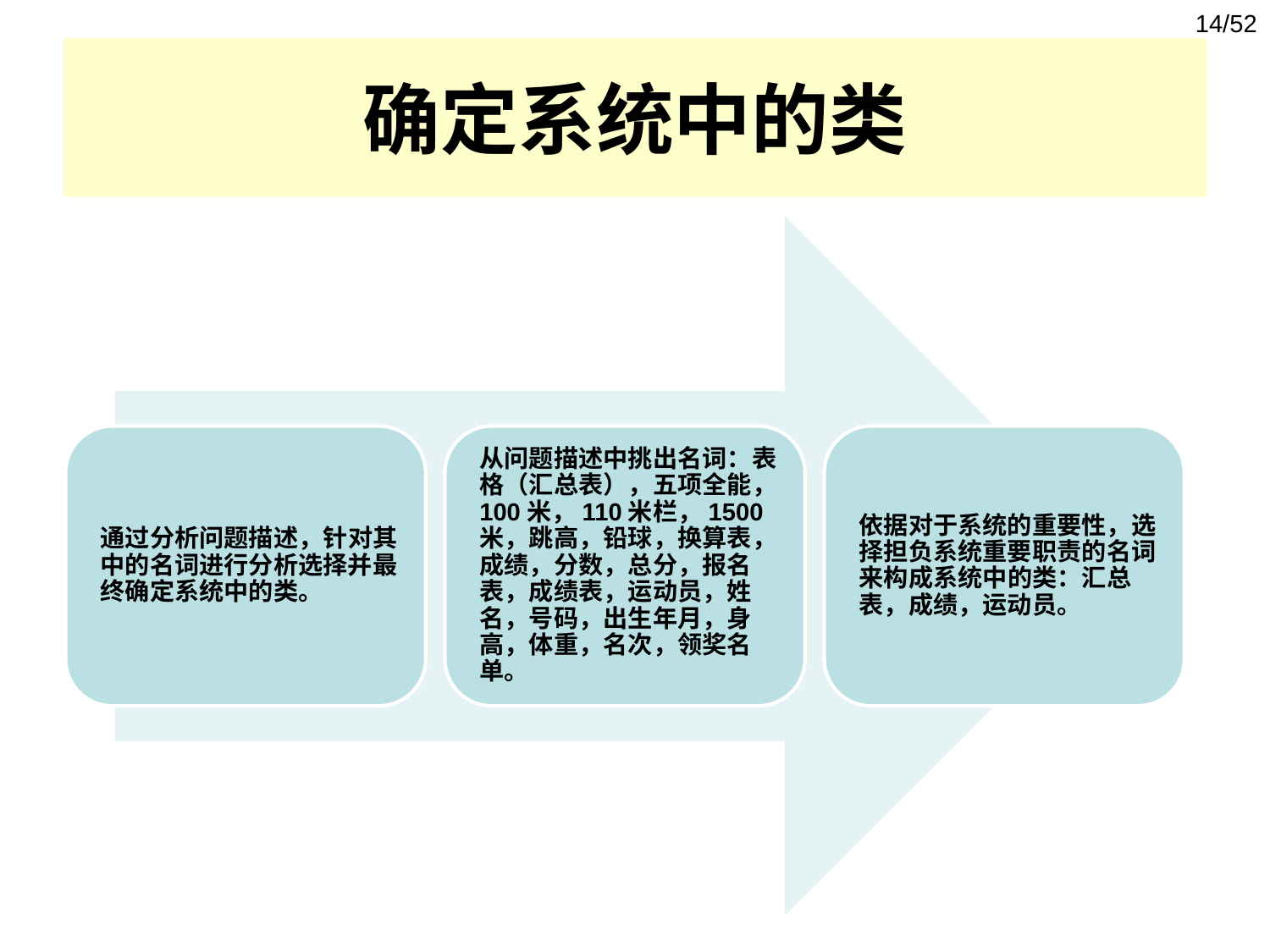

14/52
# 确定系统中的类
通过分析问题描述，针对其中的名词进行分析选择并最终确定系统中的类。
从问题描述中挑出名词：表格（汇总表），五项全能，100米，110米栏，1500米，跳高，铅球，换算表，成绩，分数，总分，报名表，成绩表，运动员，姓名，号码，出生年月，身高，体重，名次，领奖名单。
依据对于系统的重要性，选择担负系统重要职责的名词来构成系统中的类：汇总表，成绩，运动员。